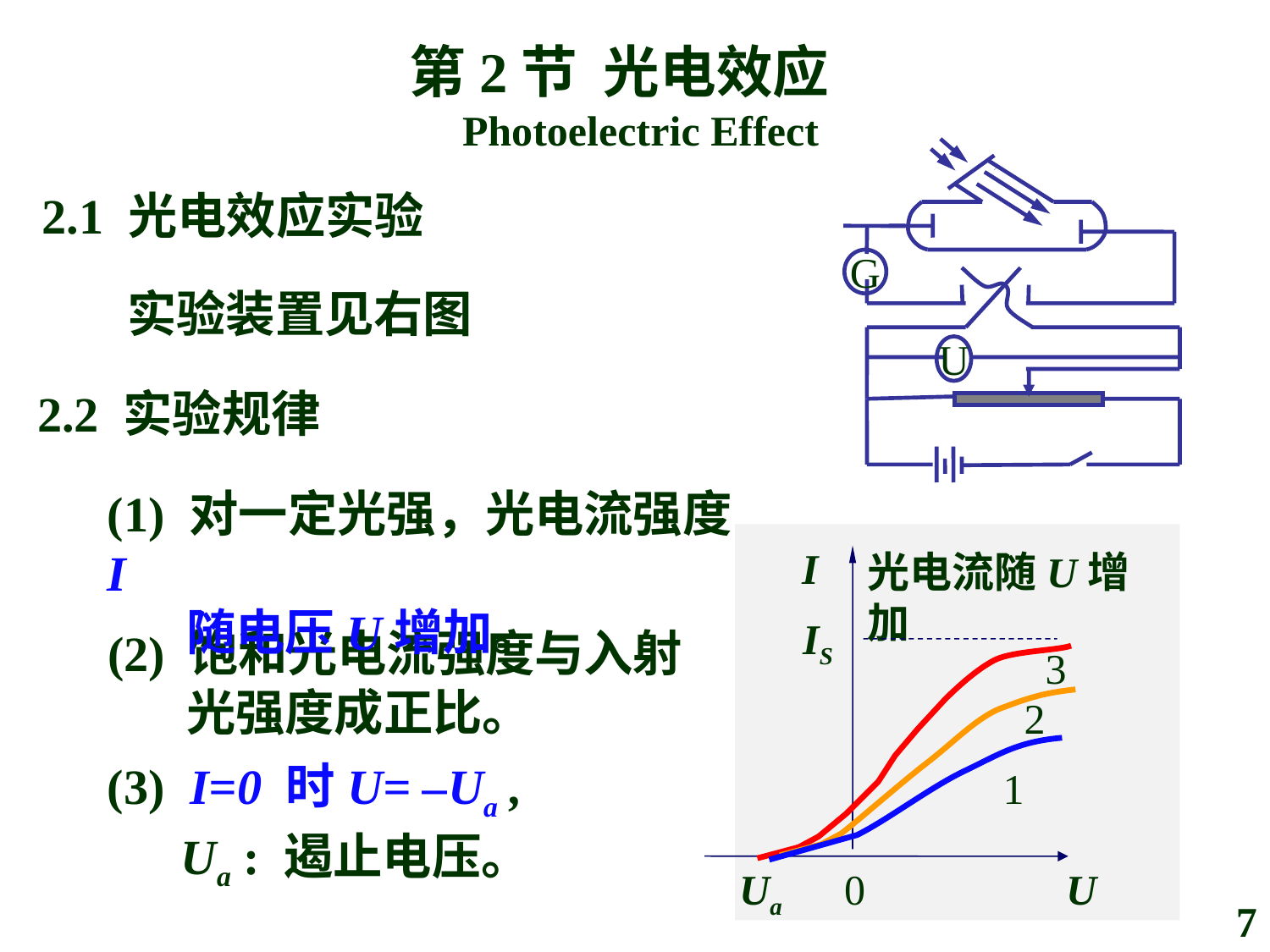

第2节  光电效应
     Photoelectric Effect

G

U

2.1 光电效应实验
实验装置见右图
2.2 实验规律
(1) 对一定光强，光电流强度I
      随电压U增加。

I

IS
3

2

1

Ua
0
U
光电流随U增加
(2) 饱和光电流强度与入射
      光强度成正比。
(3)  I=0 时U= –Ua ,
      Ua : 遏止电压。
7